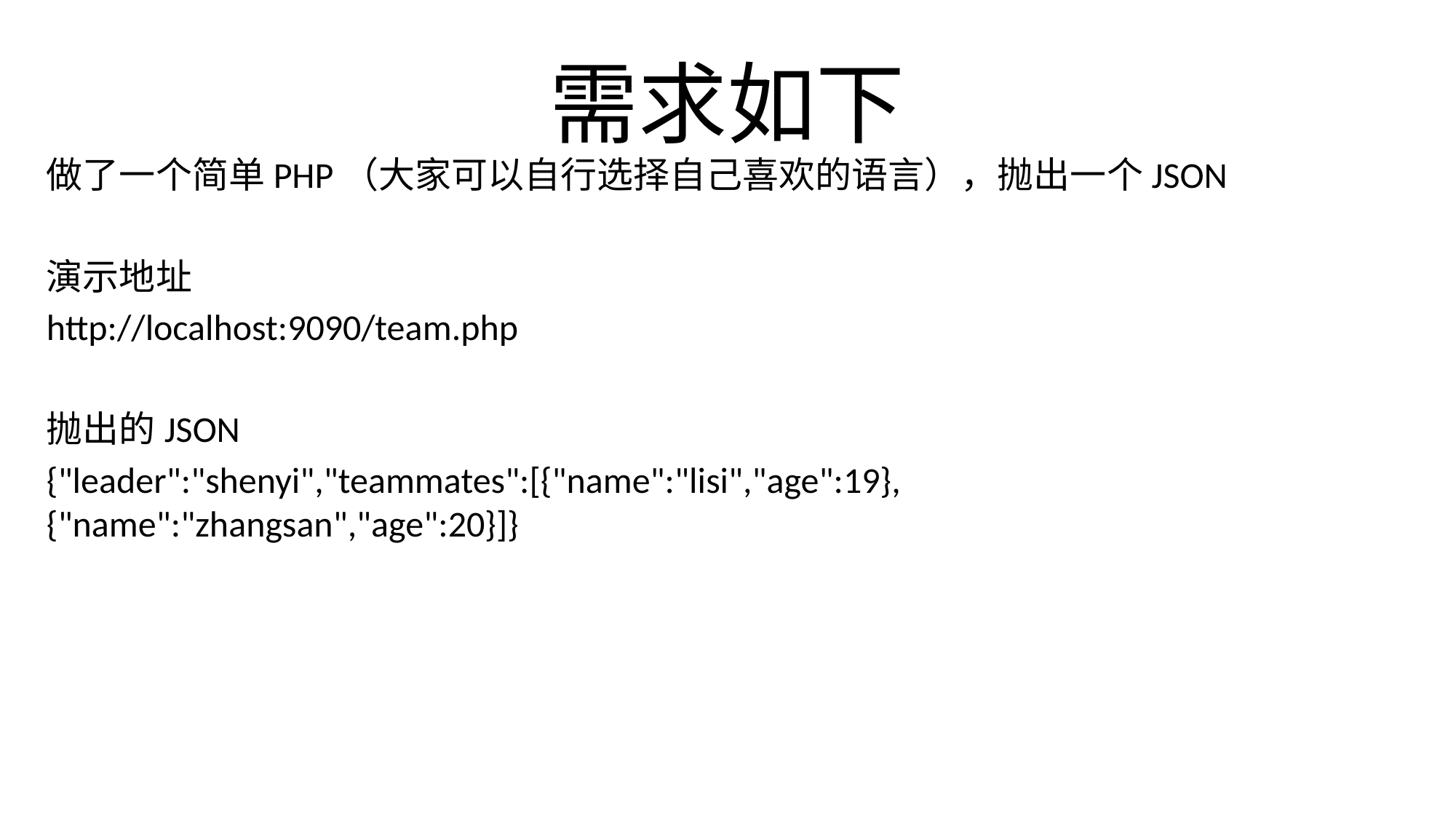

# 需求如下
做了一个简单PHP（大家可以自行选择自己喜欢的语言），抛出一个JSON

演示地址
http://localhost:9090/team.php

抛出的JSON
{"leader":"shenyi","teammates":[{"name":"lisi","age":19},{"name":"zhangsan","age":20}]}